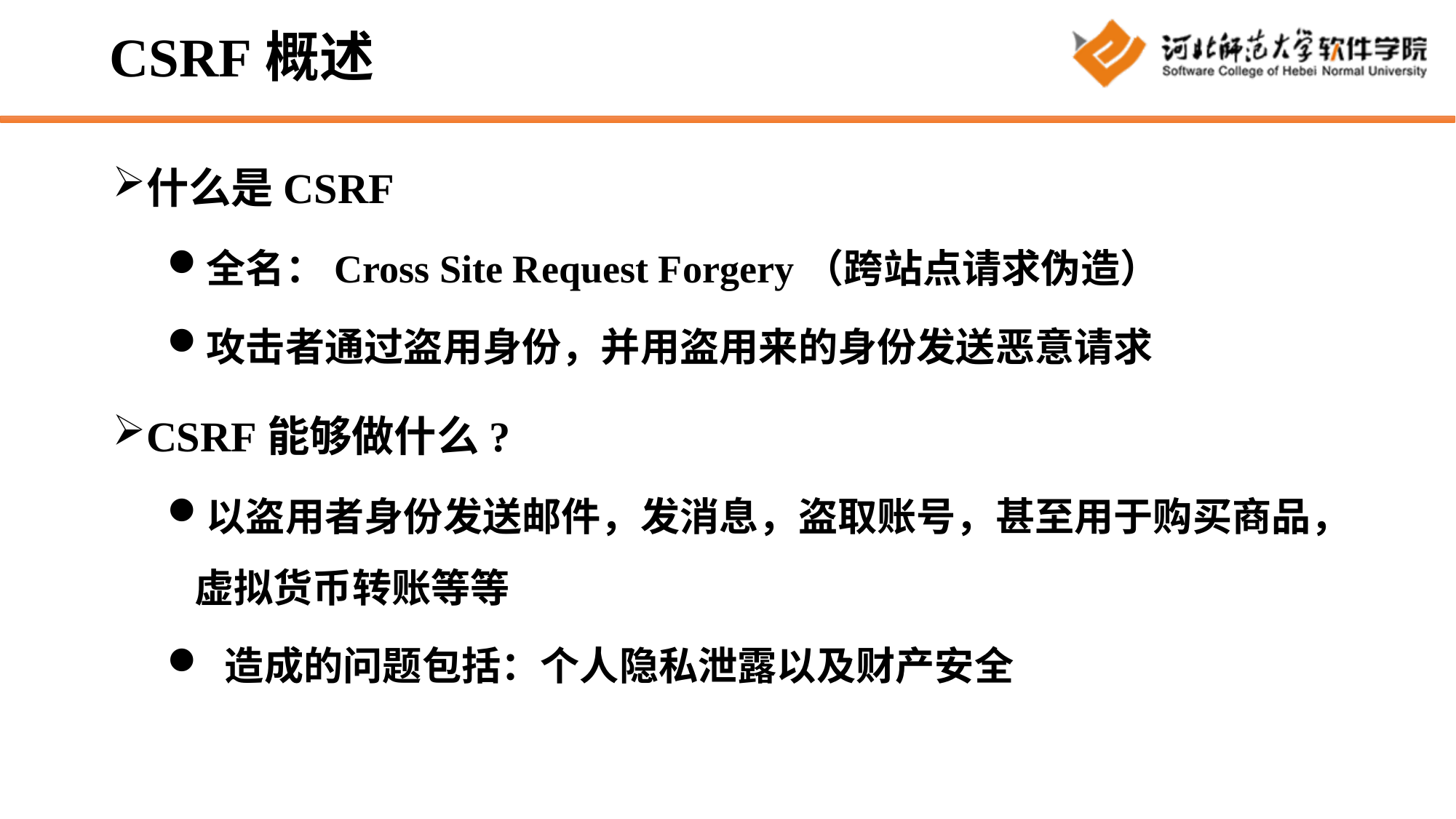

# CSRF概述
什么是CSRF
全名：Cross Site Request Forgery（跨站点请求伪造）
攻击者通过盗用身份，并用盗用来的身份发送恶意请求
CSRF能够做什么?
以盗用者身份发送邮件，发消息，盗取账号，甚至用于购买商品，虚拟货币转账等等
 造成的问题包括：个人隐私泄露以及财产安全